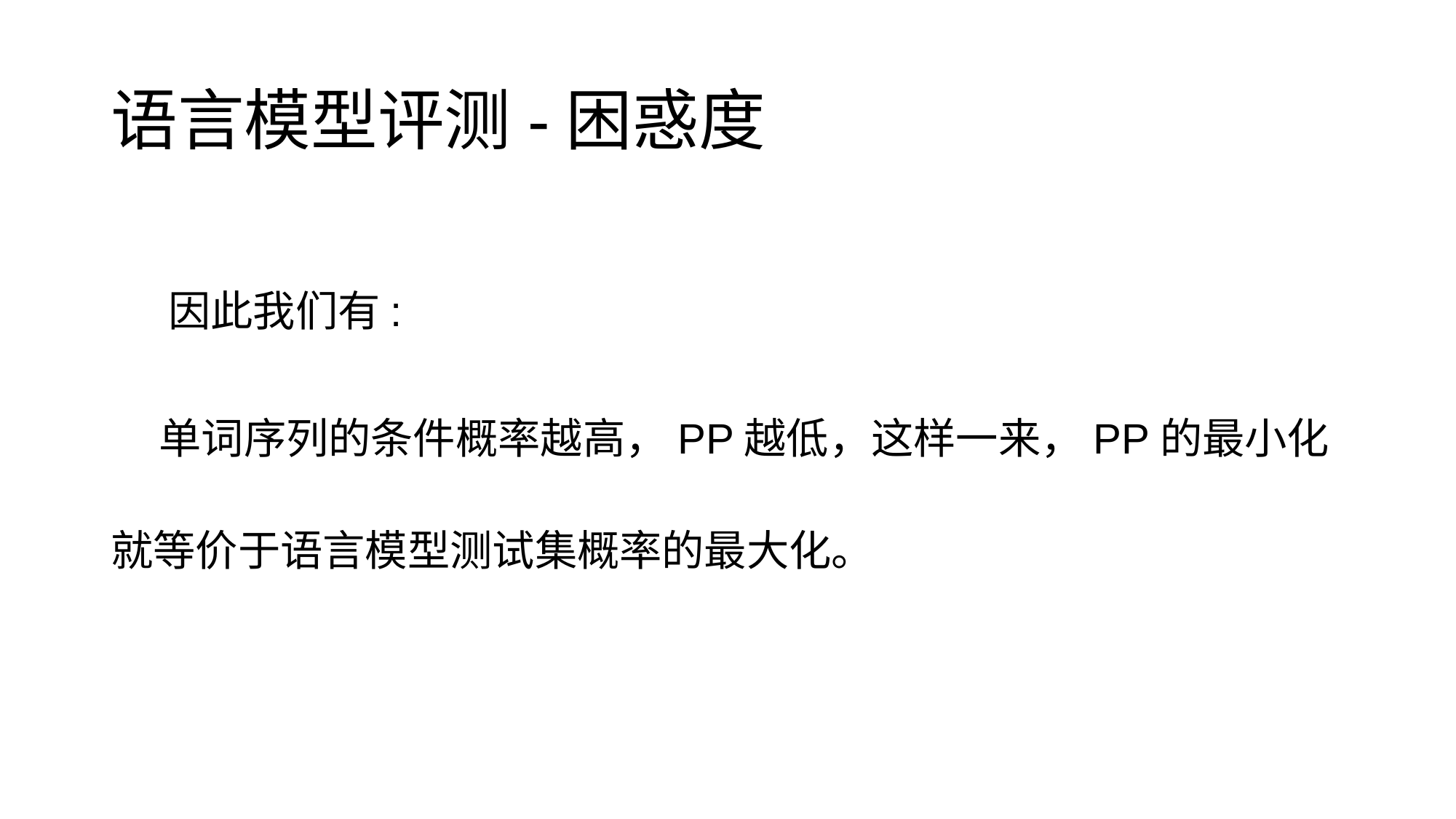

# 语言模型评测-困惑度
     因此我们有:
    单词序列的条件概率越高，PP越低，这样一来，PP的最小化就等价于语言模型测试集概率的最大化。